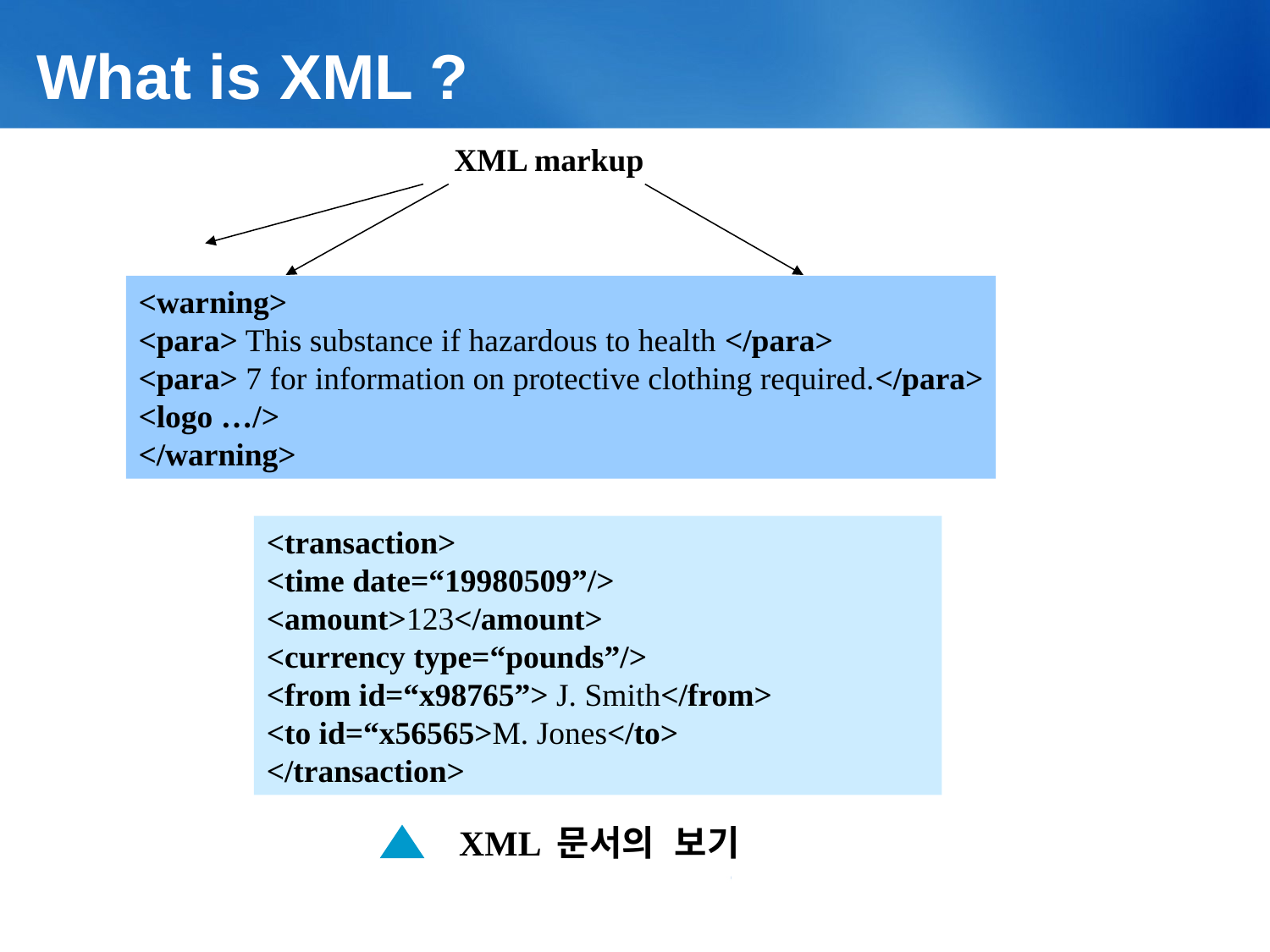

# What is XML ?
XML markup

<warning>
<para> This substance if hazardous to health </para>
<para> 7 for information on protective clothing required.</para>
<logo …/>
</warning>
<transaction>
<time date=“19980509”/>
<amount>123</amount>
<currency type=“pounds”/>
<from id=“x98765”> J. Smith</from>
<to id=“x56565>M. Jones</to>
</transaction>
XML 문서의  보기